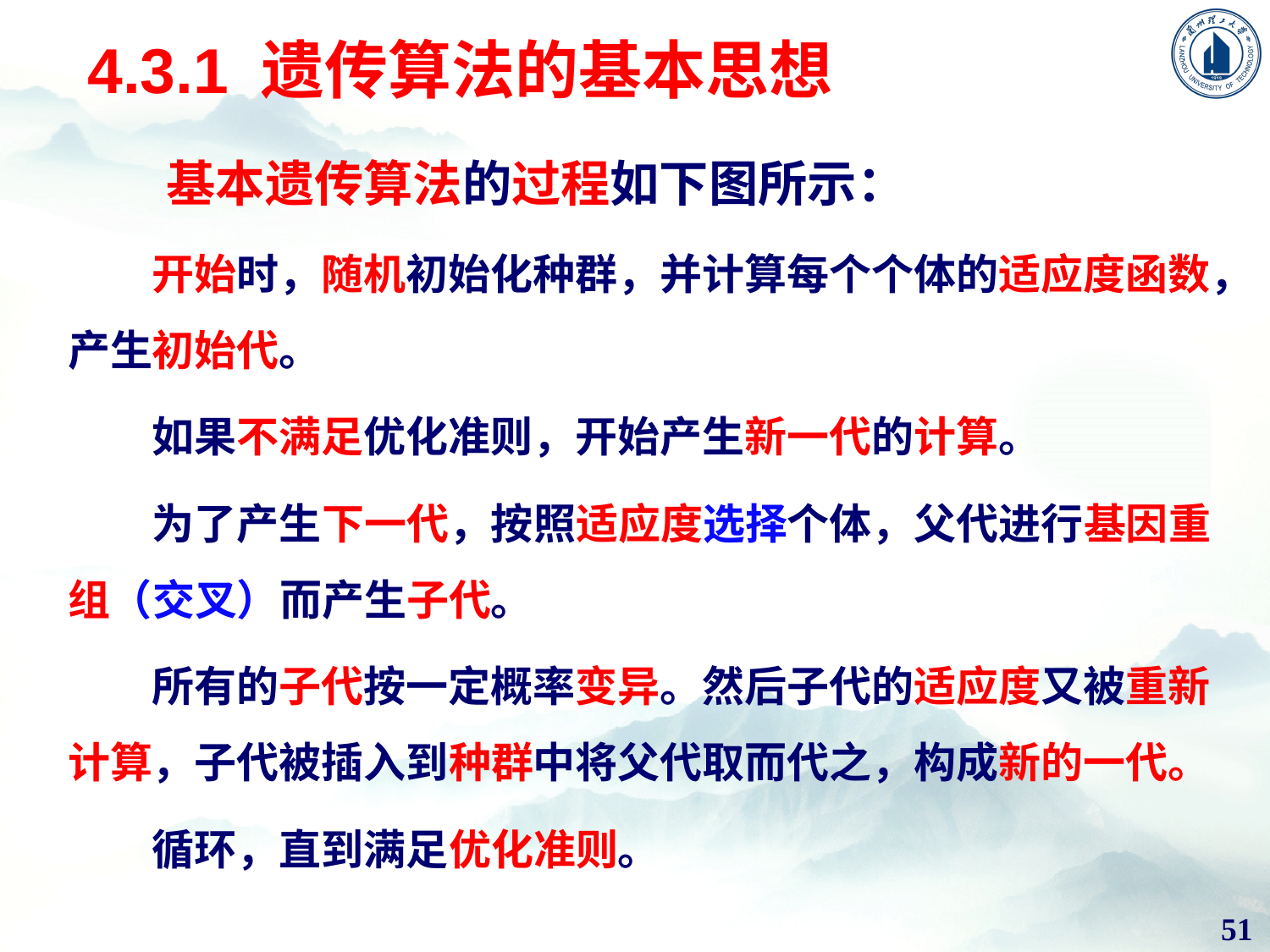

# 4.3.1 遗传算法的基本思想
基本遗传算法的过程如下图所示：
开始时，随机初始化种群，并计算每个个体的适应度函数，产生初始代。
如果不满足优化准则，开始产生新一代的计算。
为了产生下一代，按照适应度选择个体，父代进行基因重组（交叉）而产生子代。
所有的子代按一定概率变异。然后子代的适应度又被重新计算，子代被插入到种群中将父代取而代之，构成新的一代。
循环，直到满足优化准则。
51